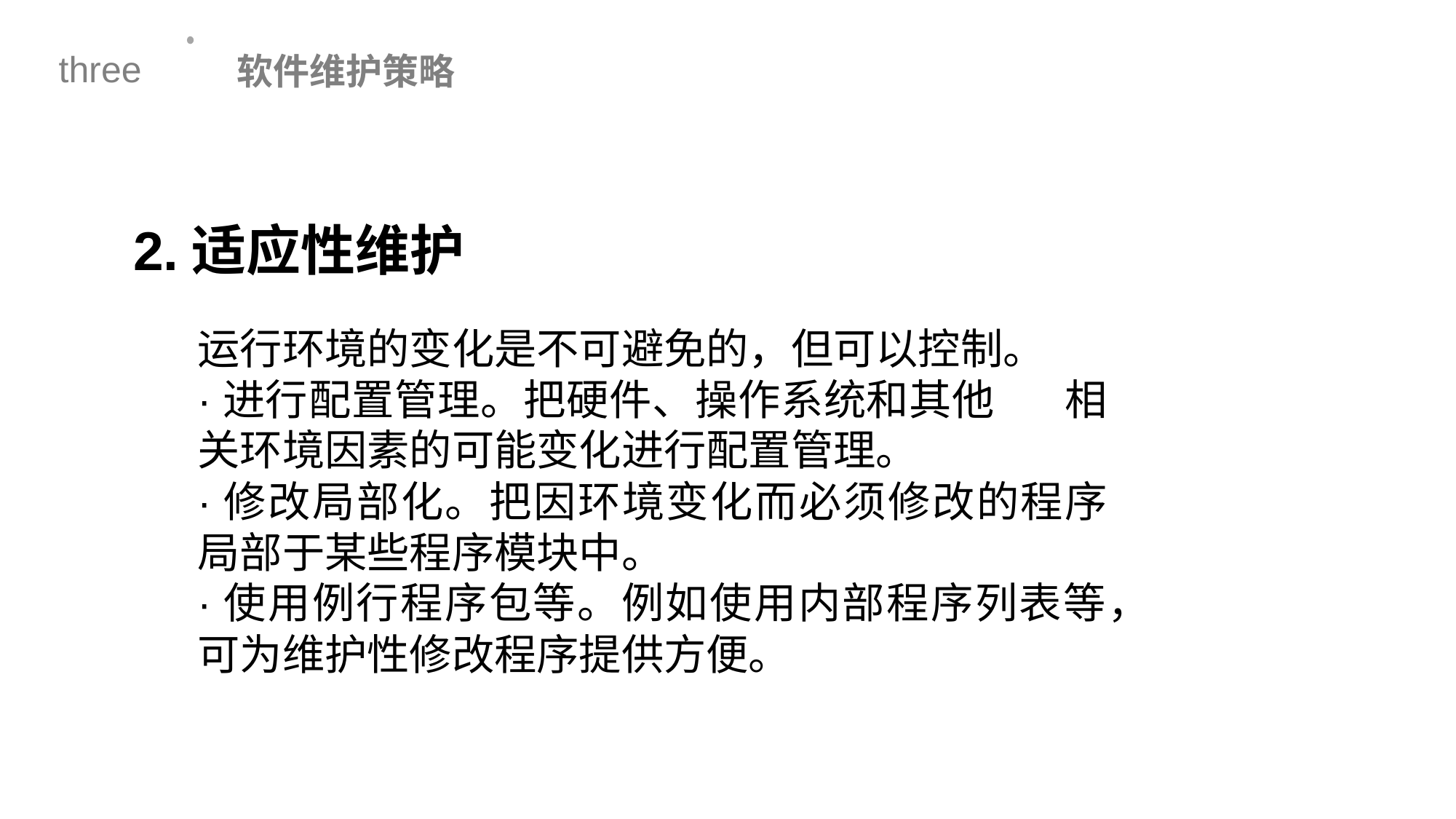

软件维护策略

three
2.适应性维护
运行环境的变化是不可避免的，但可以控制。
·进行配置管理。把硬件、操作系统和其他       相关环境因素的可能变化进行配置管理。
·修改局部化。把因环境变化而必须修改的程序局部于某些程序模块中。
·使用例行程序包等。例如使用内部程序列表等，可为维护性修改程序提供方便。